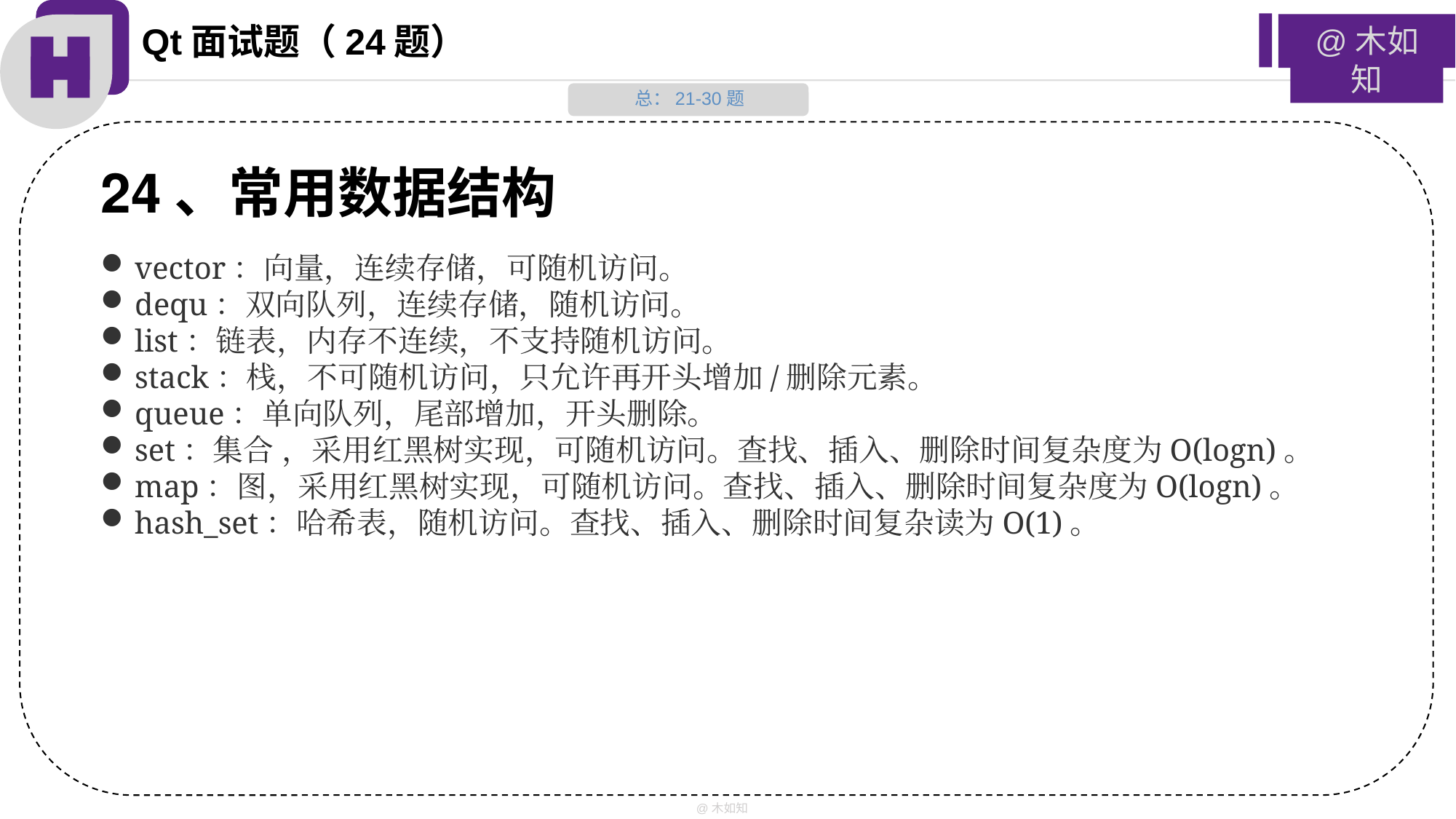

Qt面试题（24题）

@木如知
总：21-30题

24、常用数据结构
vector：向量，连续存储，可随机访问。
dequ：双向队列，连续存储，随机访问。
list：链表，内存不连续，不支持随机访问。
stack：栈，不可随机访问，只允许再开头增加/删除元素。
queue：单向队列，尾部增加，开头删除。
set：集合 ，采用红黑树实现，可随机访问。查找、插入、删除时间复杂度为O(logn)。
map：图，采用红黑树实现，可随机访问。查找、插入、删除时间复杂度为O(logn)。
hash_set：哈希表，随机访问。查找、插入、删除时间复杂读为O(1)。
@木如知